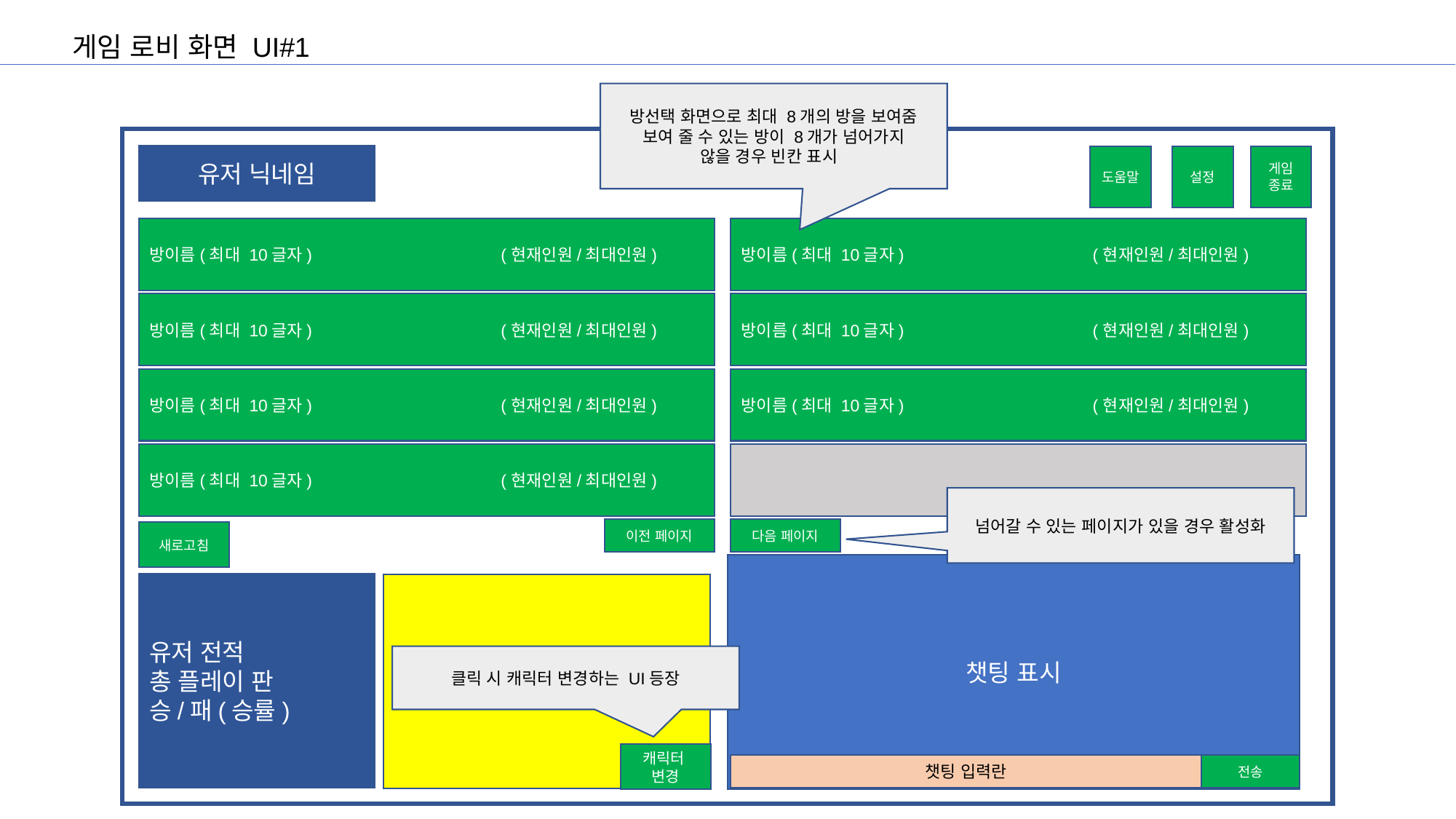

게임 로비 화면 UI#1
방선택 화면으로 최대 8개의 방을 보여줌
보여 줄 수 있는 방이 8개가 넘어가지
않을 경우 빈칸 표시

유저 닉네임
도움말
설정
게임
종료
방이름(최대 10글자)                                        (현재인원/최대인원)
방이름(최대 10글자)                                        (현재인원/최대인원)
방이름(최대 10글자)                                        (현재인원/최대인원)
방이름(최대 10글자)                                        (현재인원/최대인원)
방이름(최대 10글자)                                        (현재인원/최대인원)
방이름(최대 10글자)                                        (현재인원/최대인원)
방이름(최대 10글자)                                        (현재인원/최대인원)

이전 페이지
다음 페이지
새로고침
챗팅 표시
챗팅 입력란
전송
유저 전적
총 플레이 판
승/패(승률)
넘어갈 수 있는 페이지가 있을 경우 활성화
캐릭터
클릭 시 캐릭터 변경하는 UI등장
캐릭터
변경